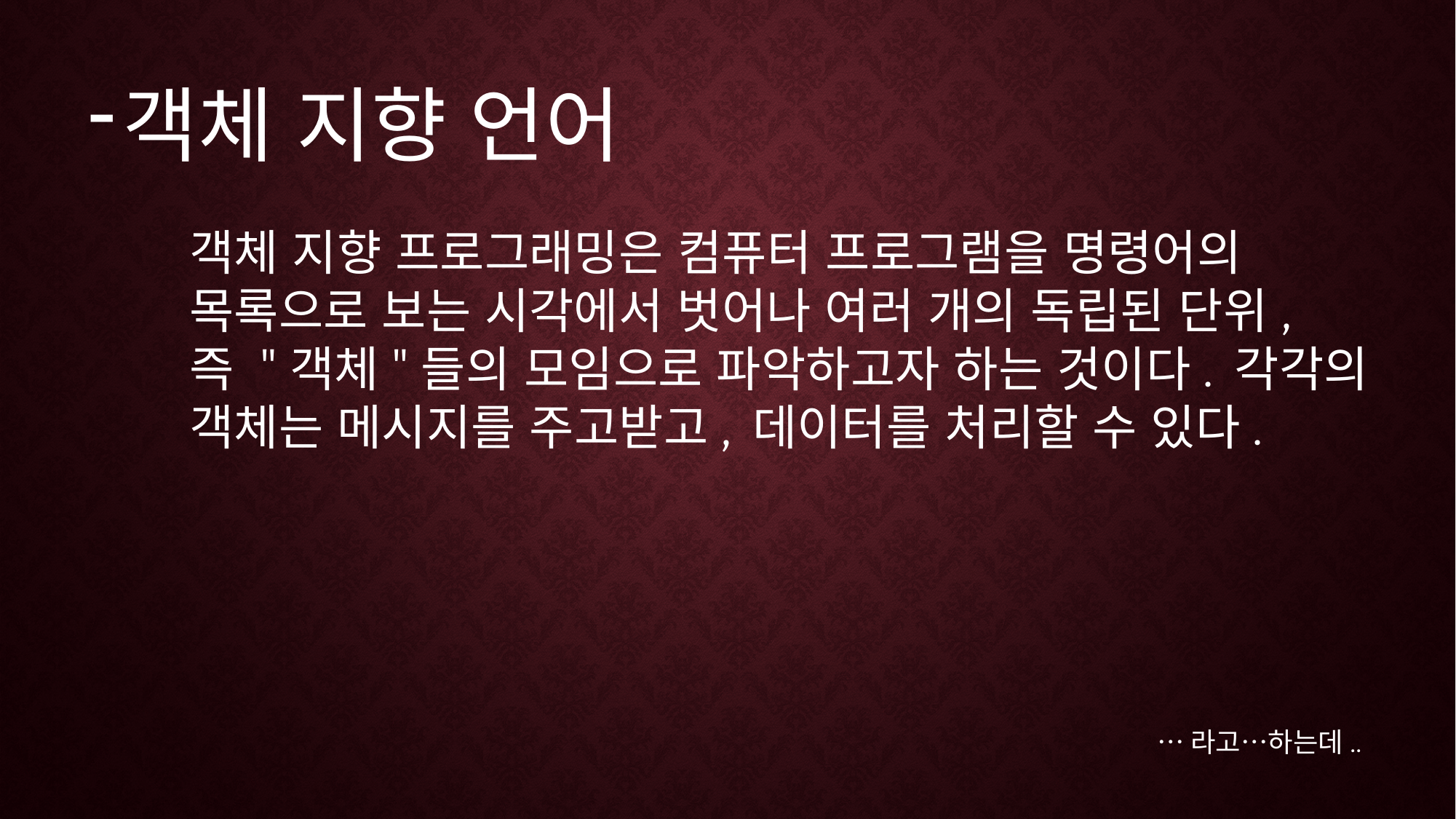

객체 지향 언어
객체 지향 프로그래밍은 컴퓨터 프로그램을 명령어의 목록으로 보는 시각에서 벗어나 여러 개의 독립된 단위, 즉 "객체"들의 모임으로 파악하고자 하는 것이다. 각각의 객체는 메시지를 주고받고, 데이터를 처리할 수 있다.
…라고…하는데..